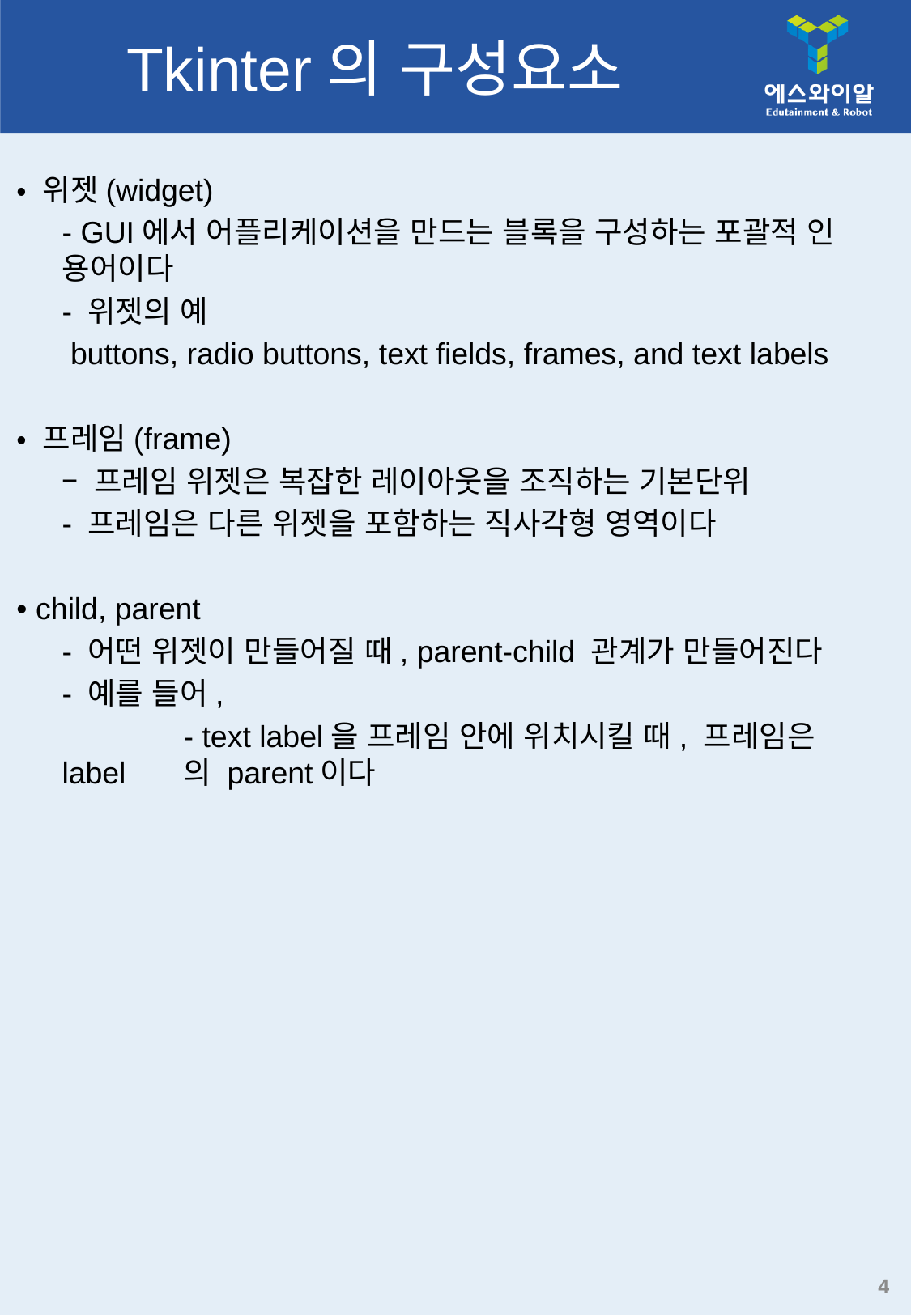

# Tkinter의 구성요소
• 위젯(widget)
	- GUI에서 어플리케이션을 만드는 블록을 구성하는 포괄적 인 용어이다
	- 위젯의 예
	 buttons, radio buttons, text fields, frames, and text labels

• 프레임(frame)
	– 프레임 위젯은 복잡한 레이아웃을 조직하는 기본단위
	- 프레임은 다른 위젯을 포함하는 직사각형 영역이다

• child, parent
	- 어떤 위젯이 만들어질 때, parent-child 관계가 만들어진다
	- 예를 들어,
		- text label을 프레임 안에 위치시킬 때, 프레임은 label	의 parent이다
4